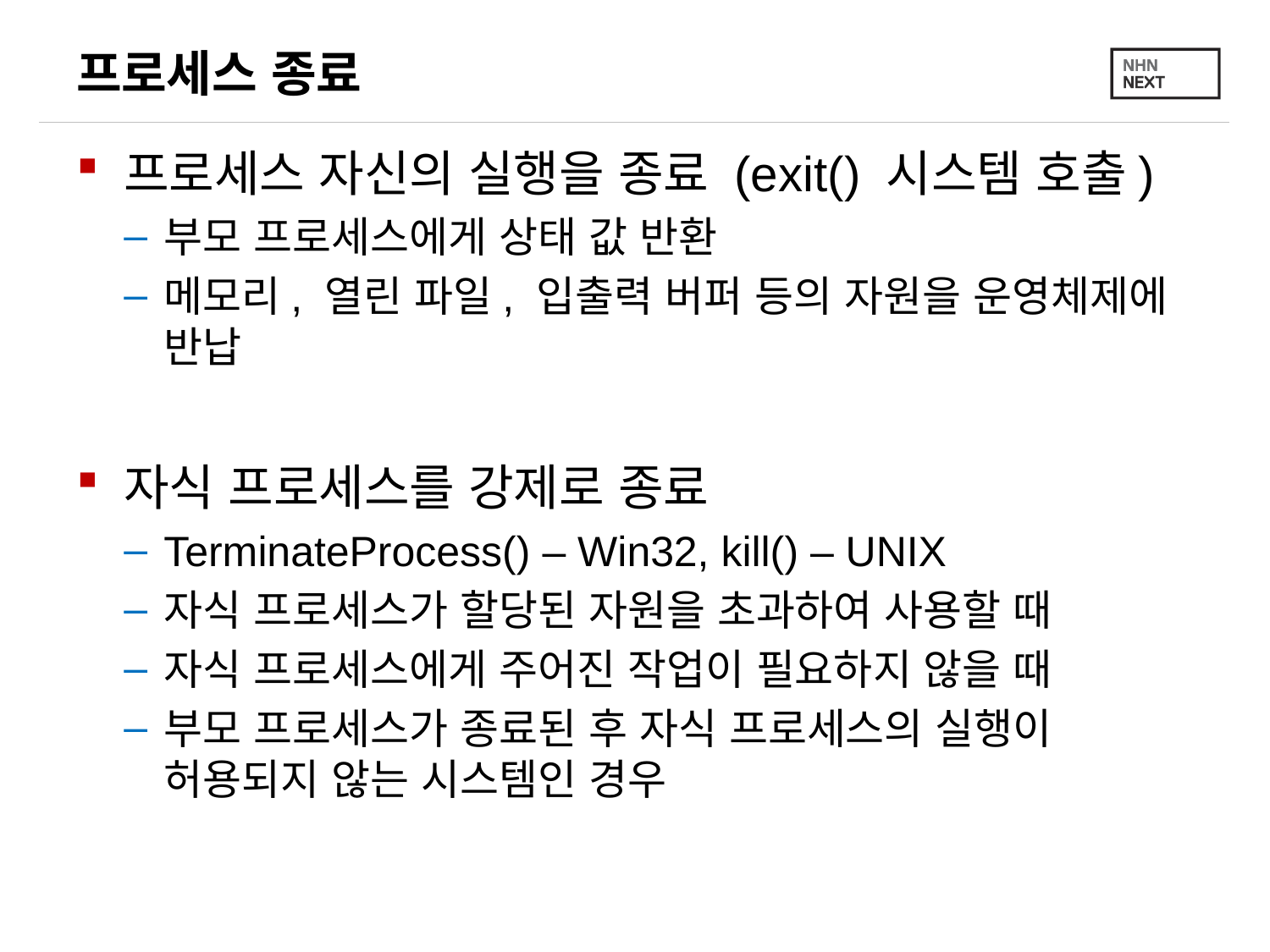

# 프로세스 종료
프로세스 자신의 실행을 종료 (exit() 시스템 호출)
부모 프로세스에게 상태 값 반환
메모리, 열린 파일, 입출력 버퍼 등의 자원을 운영체제에 반납

자식 프로세스를 강제로 종료
TerminateProcess() – Win32, kill() – UNIX
자식 프로세스가 할당된 자원을 초과하여 사용할 때
자식 프로세스에게 주어진 작업이 필요하지 않을 때
부모 프로세스가 종료된 후 자식 프로세스의 실행이 허용되지 않는 시스템인 경우